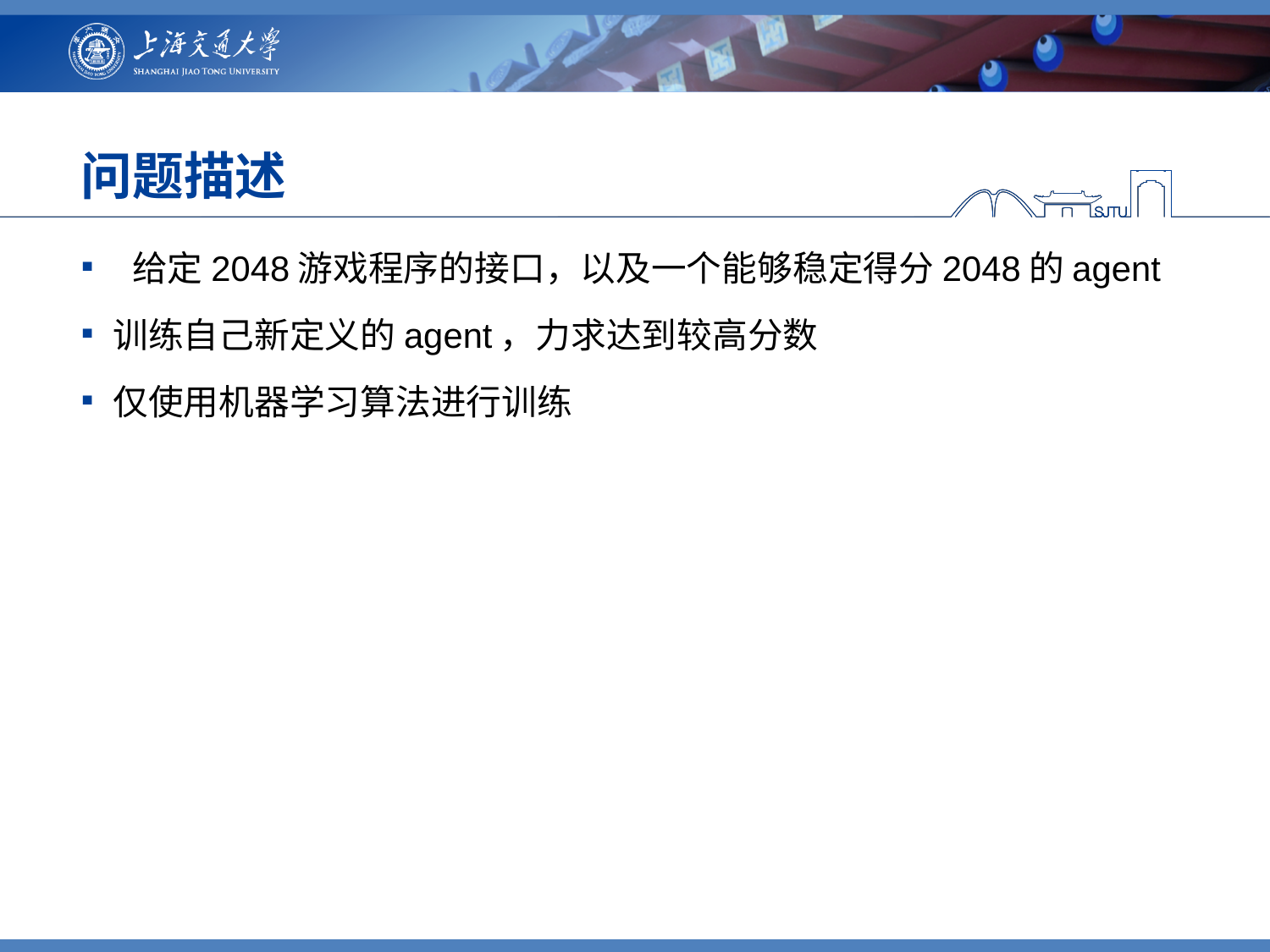

问题描述
 给定2048游戏程序的接口，以及一个能够稳定得分2048的agent
训练自己新定义的agent，力求达到较高分数
仅使用机器学习算法进行训练